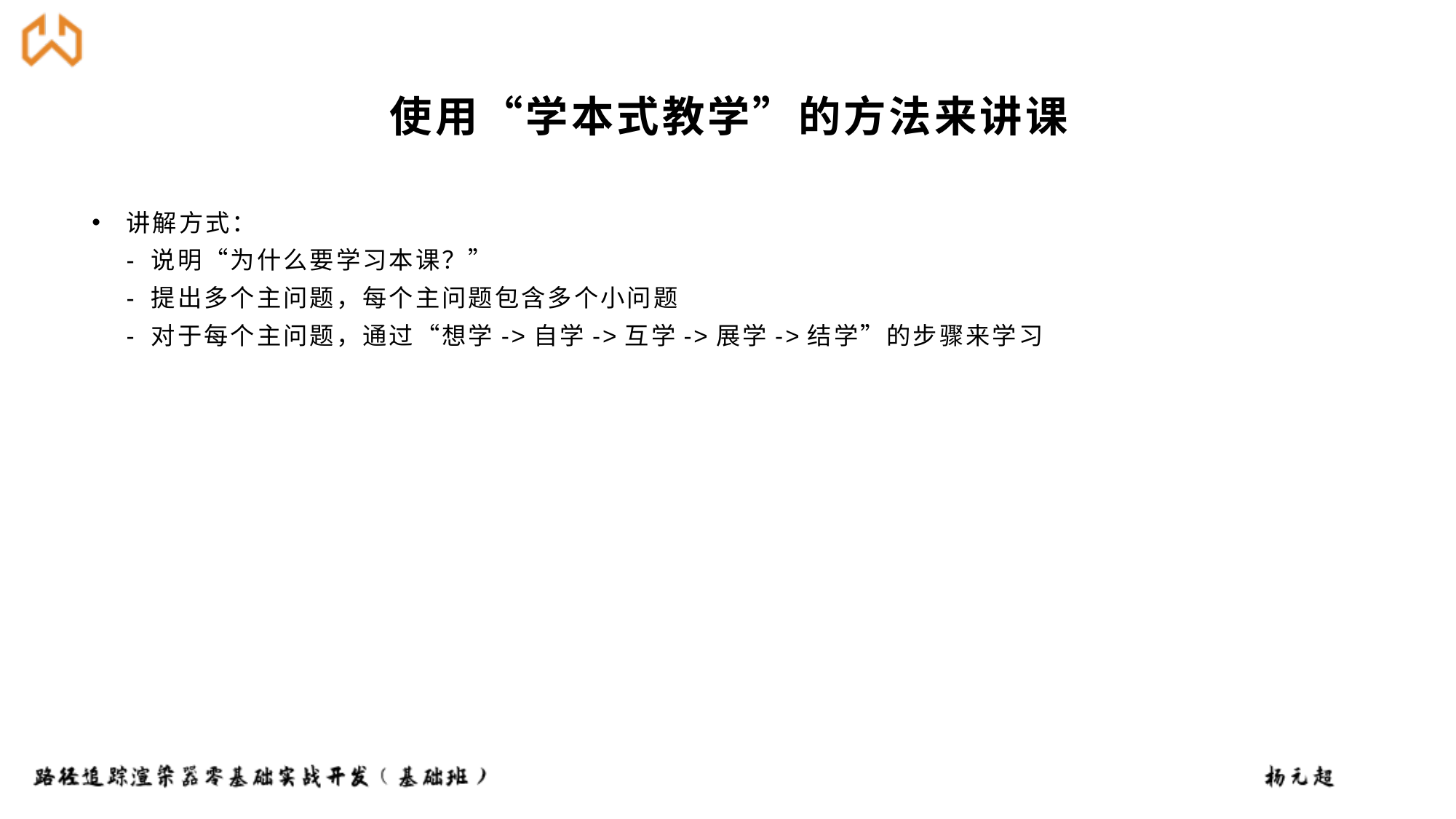

# 使用“学本式教学”的方法来讲课
讲解方式：
- 说明“为什么要学习本课？”
- 提出多个主问题，每个主问题包含多个小问题
- 对于每个主问题，通过“想学->自学->互学->展学->结学”的步骤来学习